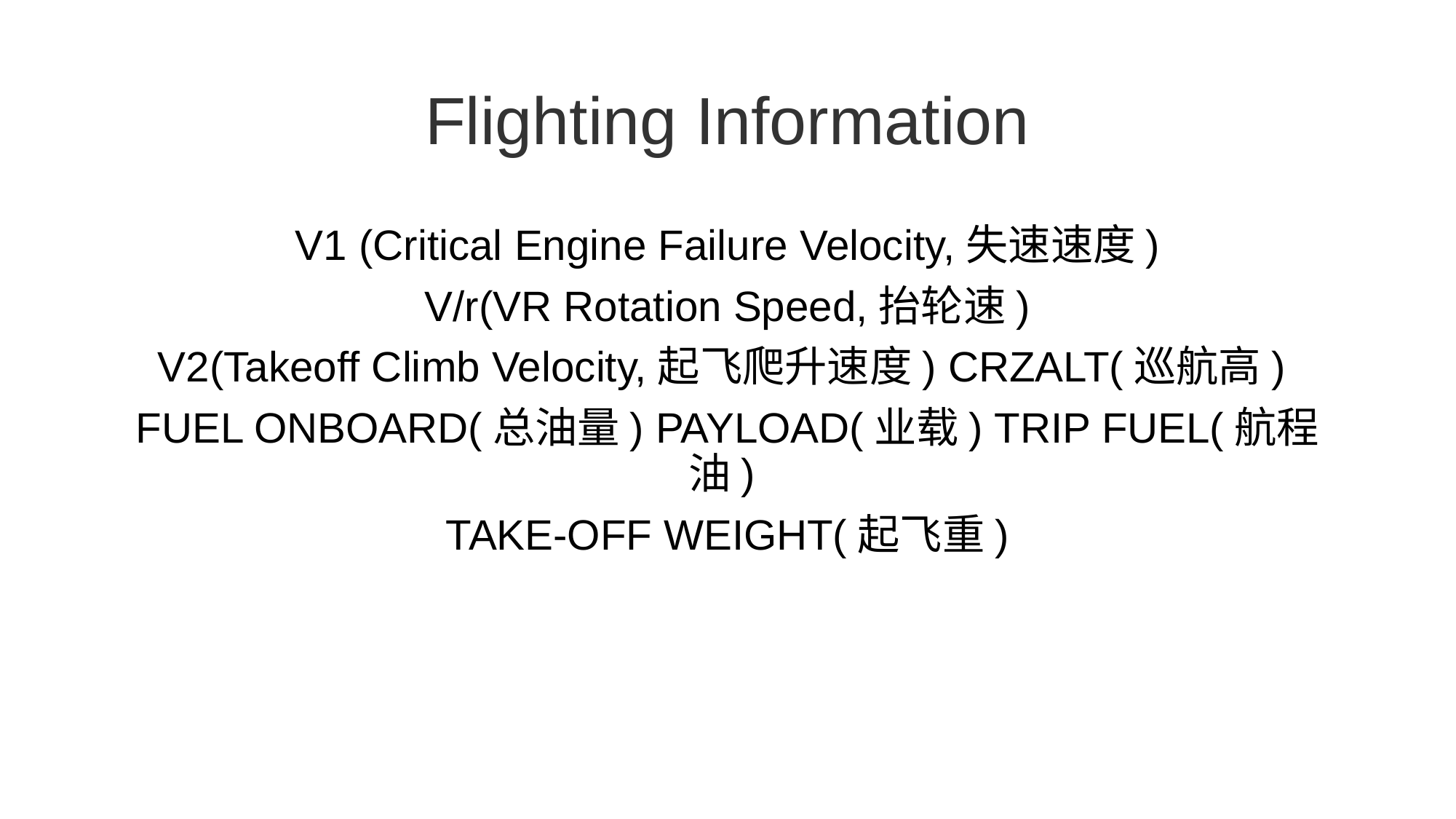

# Flighting Information
V1 (Critical Engine Failure Velocity,失速速度)
V/r(VR Rotation Speed,抬轮速)
V2(Takeoff Climb Velocity,起飞爬升速度) CRZALT(巡航高)
FUEL ONBOARD(总油量) PAYLOAD(业载) TRIP FUEL(航程油)
TAKE-OFF WEIGHT(起飞重)